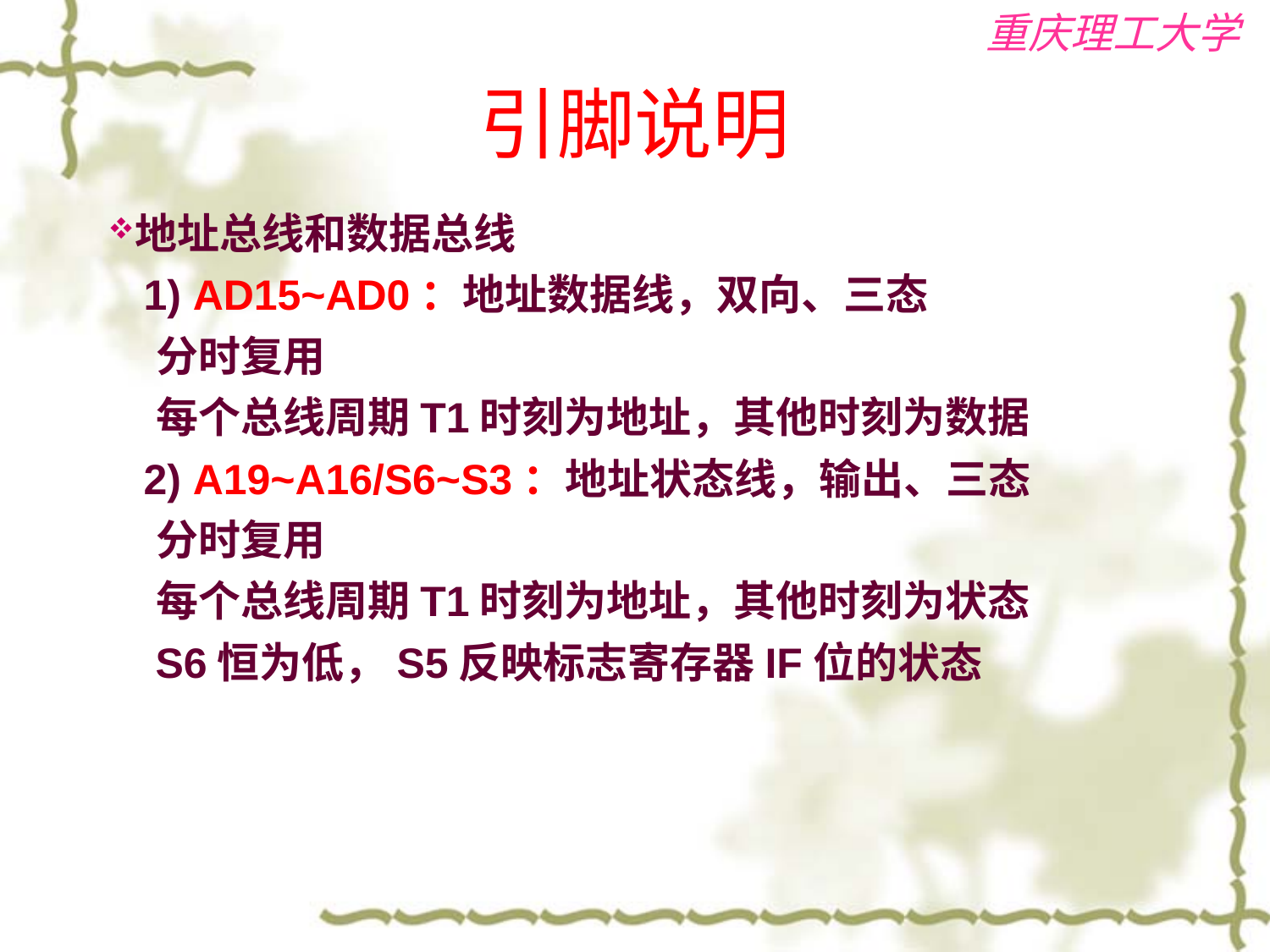

# 引脚说明
地址总线和数据总线
   1) AD15~AD0：地址数据线，双向、三态
    分时复用
    每个总线周期T1时刻为地址，其他时刻为数据
   2) A19~A16/S6~S3：地址状态线，输出、三态
    分时复用
    每个总线周期T1时刻为地址，其他时刻为状态
    S6恒为低，S5反映标志寄存器IF位的状态